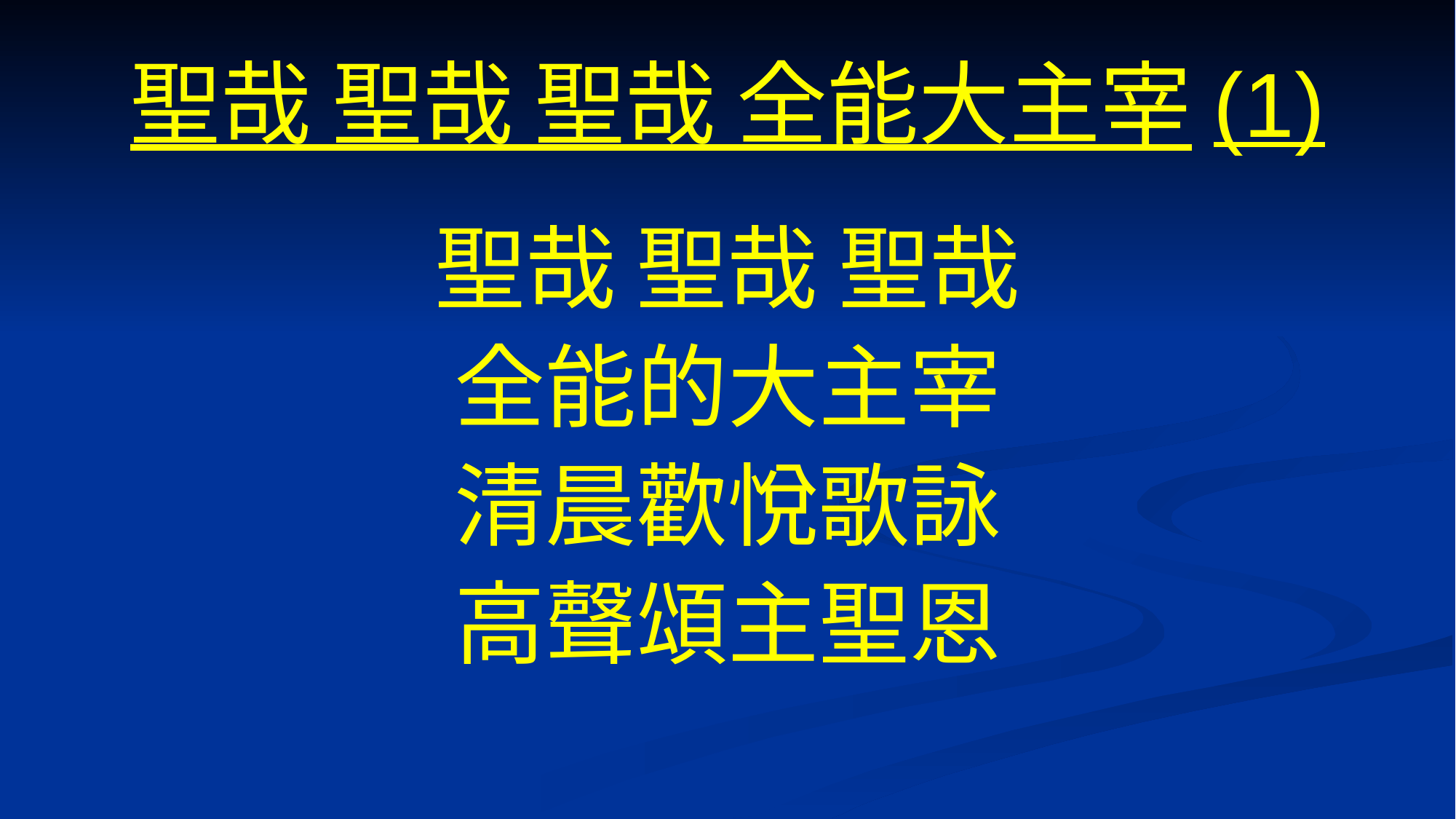

# 聖哉 聖哉 聖哉 全能大主宰(1)
聖哉 聖哉 聖哉
全能的大主宰
清晨歡悅歌詠
高聲頌主聖恩